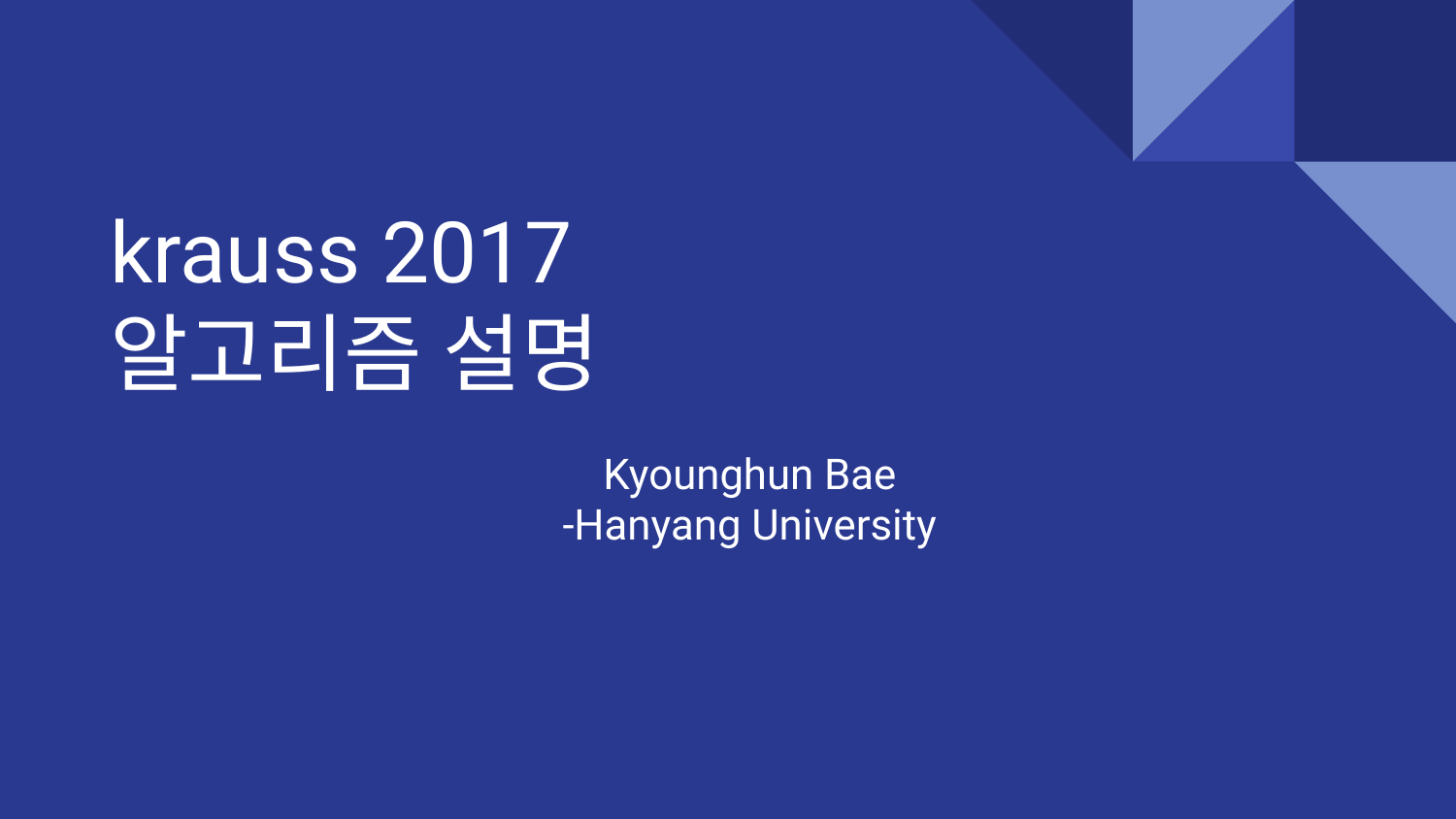

# krauss 2017
알고리즘 설명
Kyounghun Bae
-Hanyang University